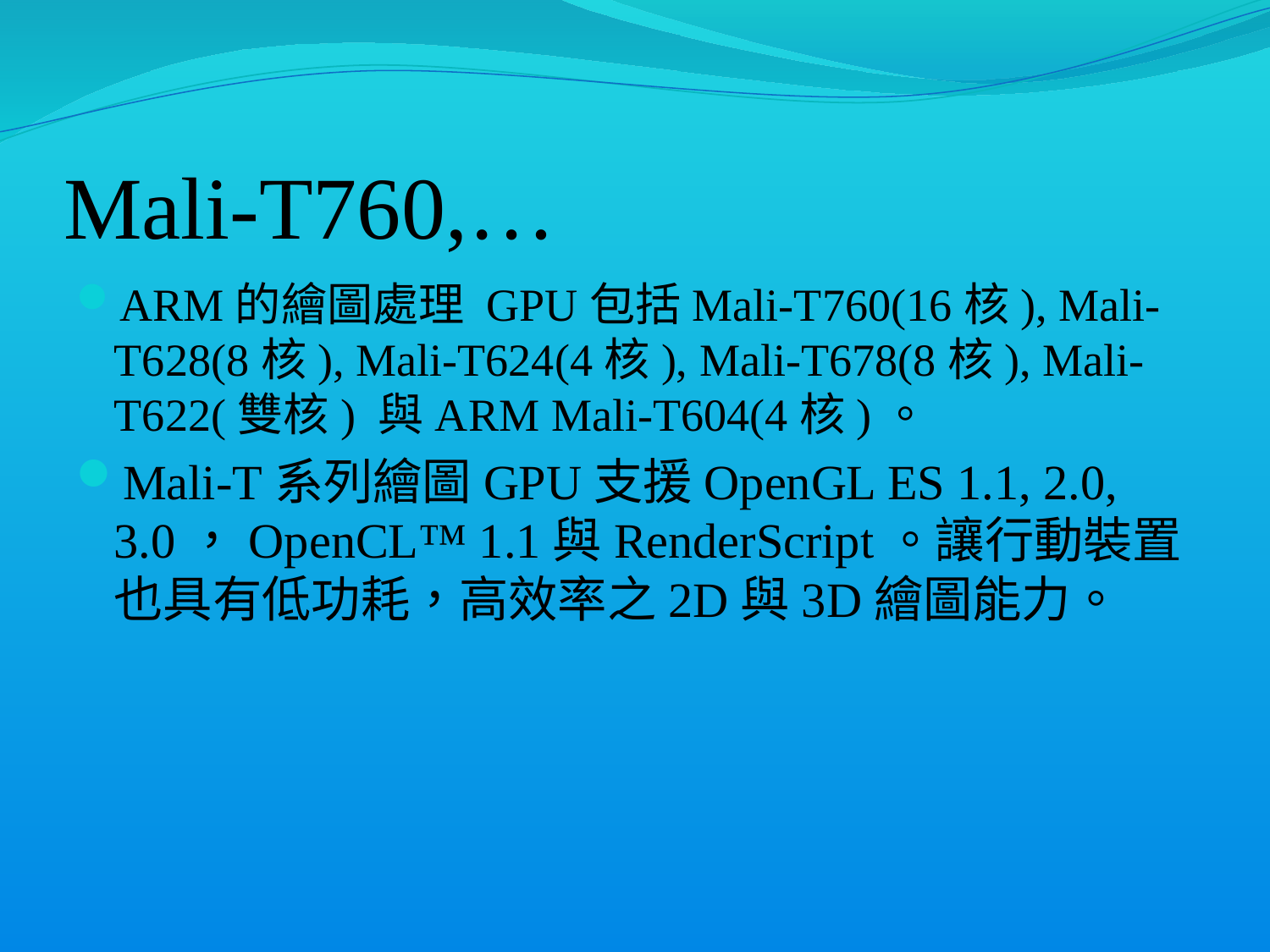

# Mali-T760,…
ARM的繪圖處理 GPU包括Mali-T760(16核), Mali-T628(8核), Mali-T624(4核), Mali-T678(8核), Mali-T622(雙核) 與ARM Mali-T604(4核)。
Mali-T系列繪圖GPU支援OpenGL ES 1.1, 2.0, 3.0，OpenCL™ 1.1與RenderScript。讓行動裝置也具有低功耗，高效率之2D與3D繪圖能力。